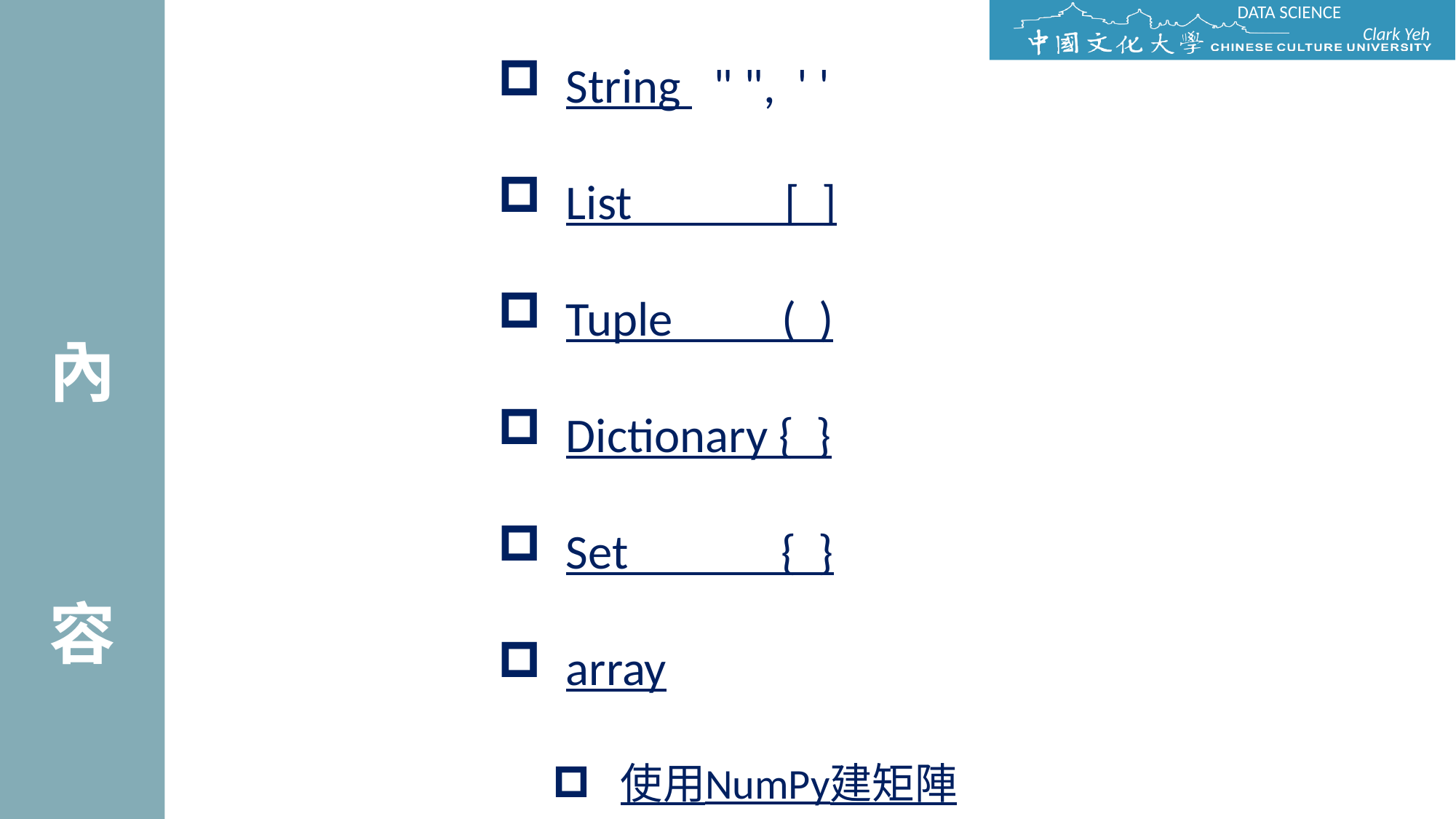

內

容
String   " ",  ' '
List              [  ]
Tuple          (  )
Dictionary {  }
Set              {  }
array
使用NumPy建矩陣